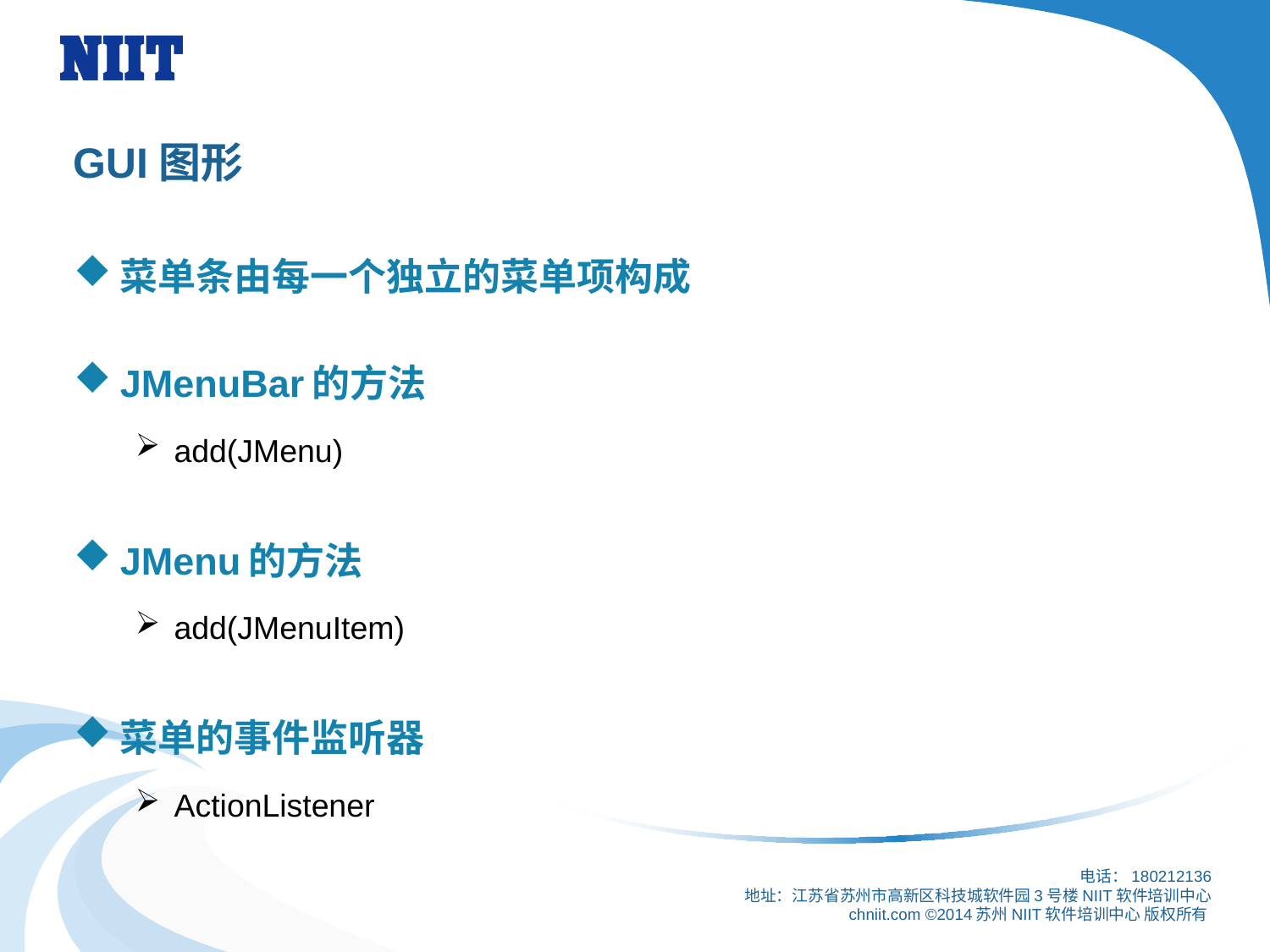

# GUI图形
菜单条由每一个独立的菜单项构成

JMenuBar的方法
add(JMenu)

JMenu的方法
add(JMenuItem)

菜单的事件监听器
ActionListener